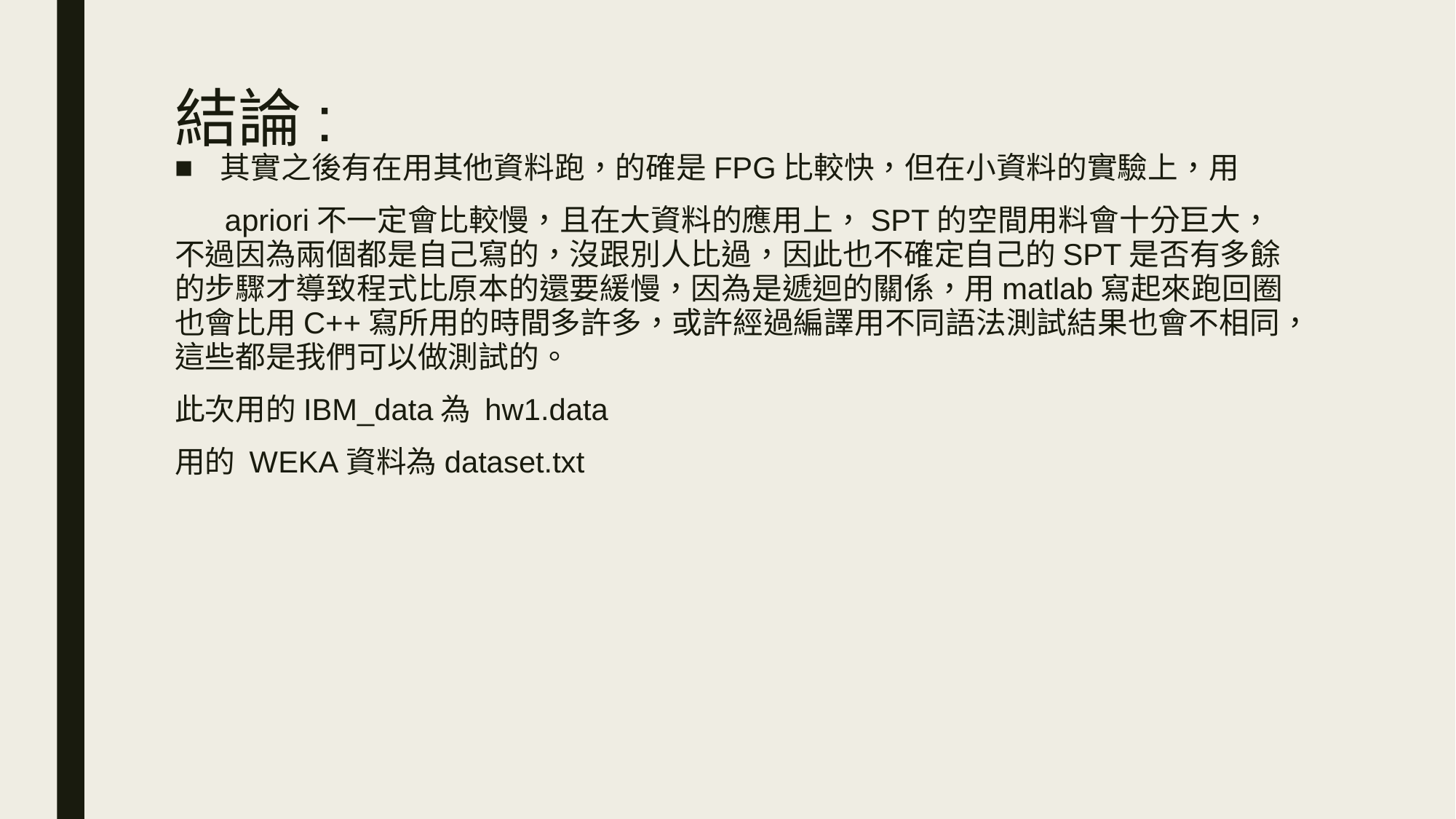

# 結論:
其實之後有在用其他資料跑，的確是FPG比較快，但在小資料的實驗上，用
      apriori不一定會比較慢，且在大資料的應用上，SPT的空間用料會十分巨大，不過因為兩個都是自己寫的，沒跟別人比過，因此也不確定自己的SPT是否有多餘的步驟才導致程式比原本的還要緩慢，因為是遞迴的關係，用matlab寫起來跑回圈也會比用C++寫所用的時間多許多，或許經過編譯用不同語法測試結果也會不相同，這些都是我們可以做測試的。
此次用的IBM_data為 hw1.data
用的 WEKA資料為dataset.txt